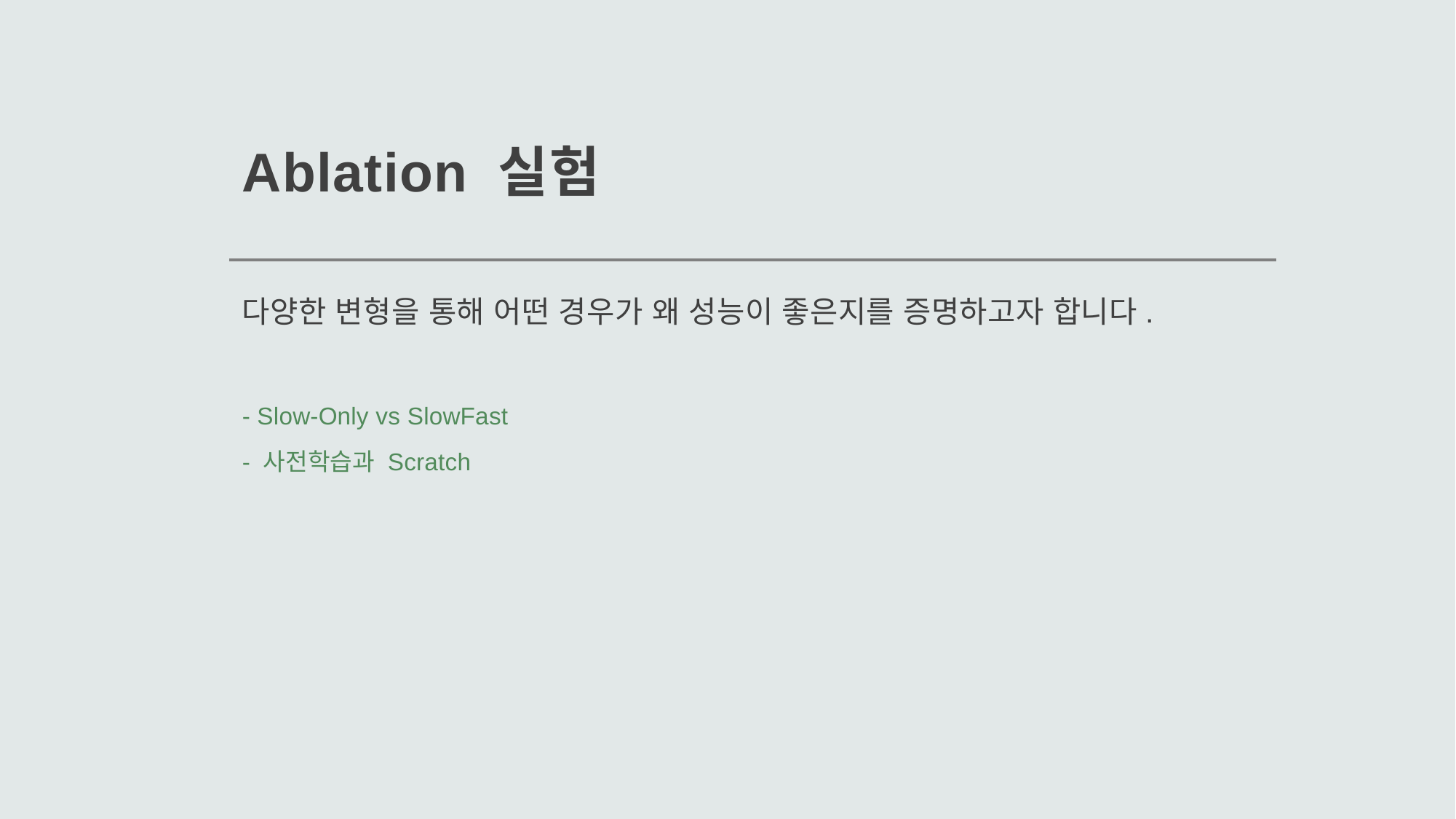

# Ablation 실험
다양한 변형을 통해 어떤 경우가 왜 성능이 좋은지를 증명하고자 합니다.

- Slow-Only vs SlowFast
- 사전학습과 Scratch